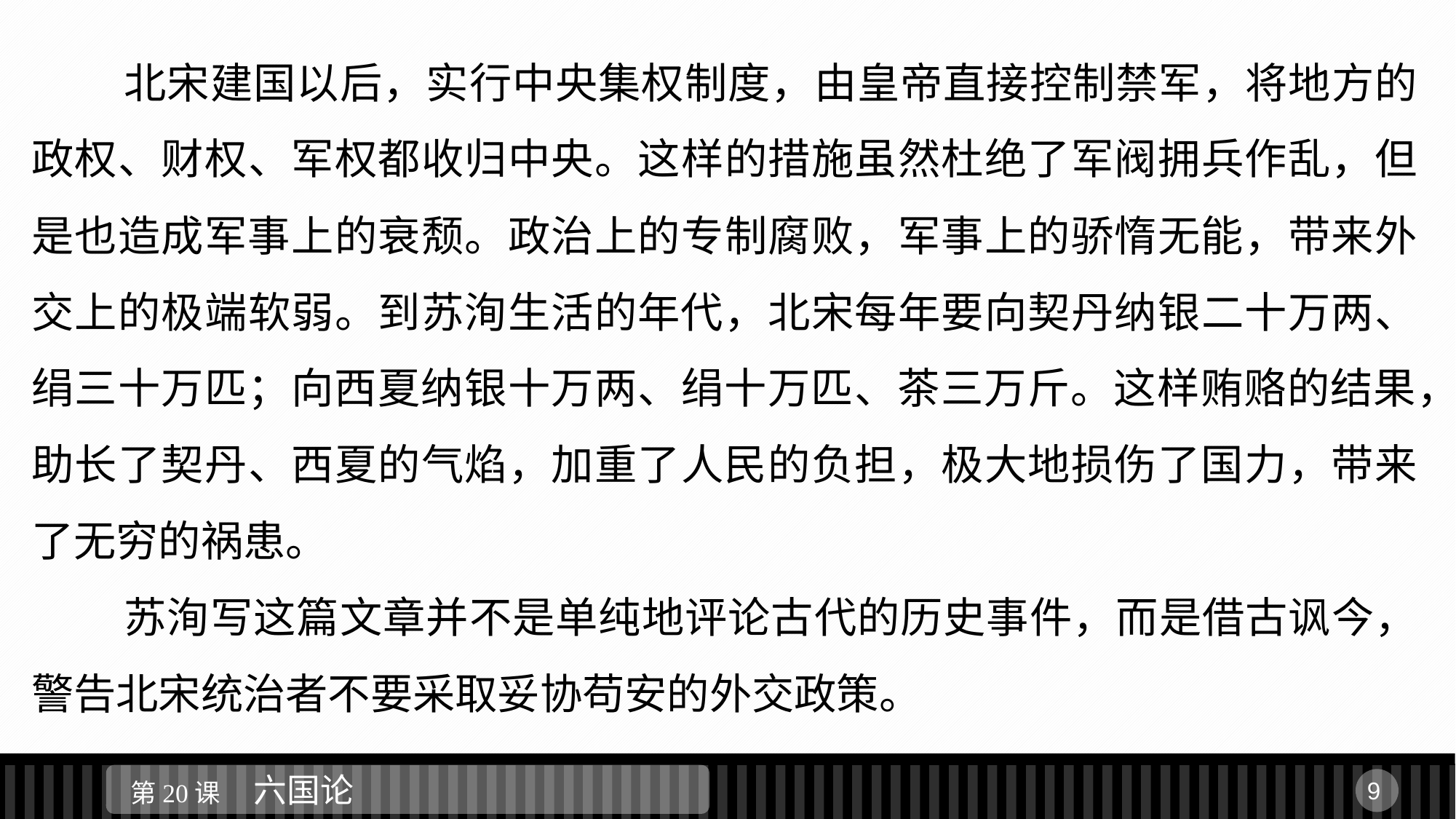

北宋建国以后，实行中央集权制度，由皇帝直接控制禁军，将地方的政权、财权、军权都收归中央。这样的措施虽然杜绝了军阀拥兵作乱，但是也造成军事上的衰颓。政治上的专制腐败，军事上的骄惰无能，带来外交上的极端软弱。到苏洵生活的年代，北宋每年要向契丹纳银二十万两、绢三十万匹；向西夏纳银十万两、绢十万匹、茶三万斤。这样贿赂的结果，助长了契丹、西夏的气焰，加重了人民的负担，极大地损伤了国力，带来了无穷的祸患。
        苏洵写这篇文章并不是单纯地评论古代的历史事件，而是借古讽今，警告北宋统治者不要采取妥协苟安的外交政策。